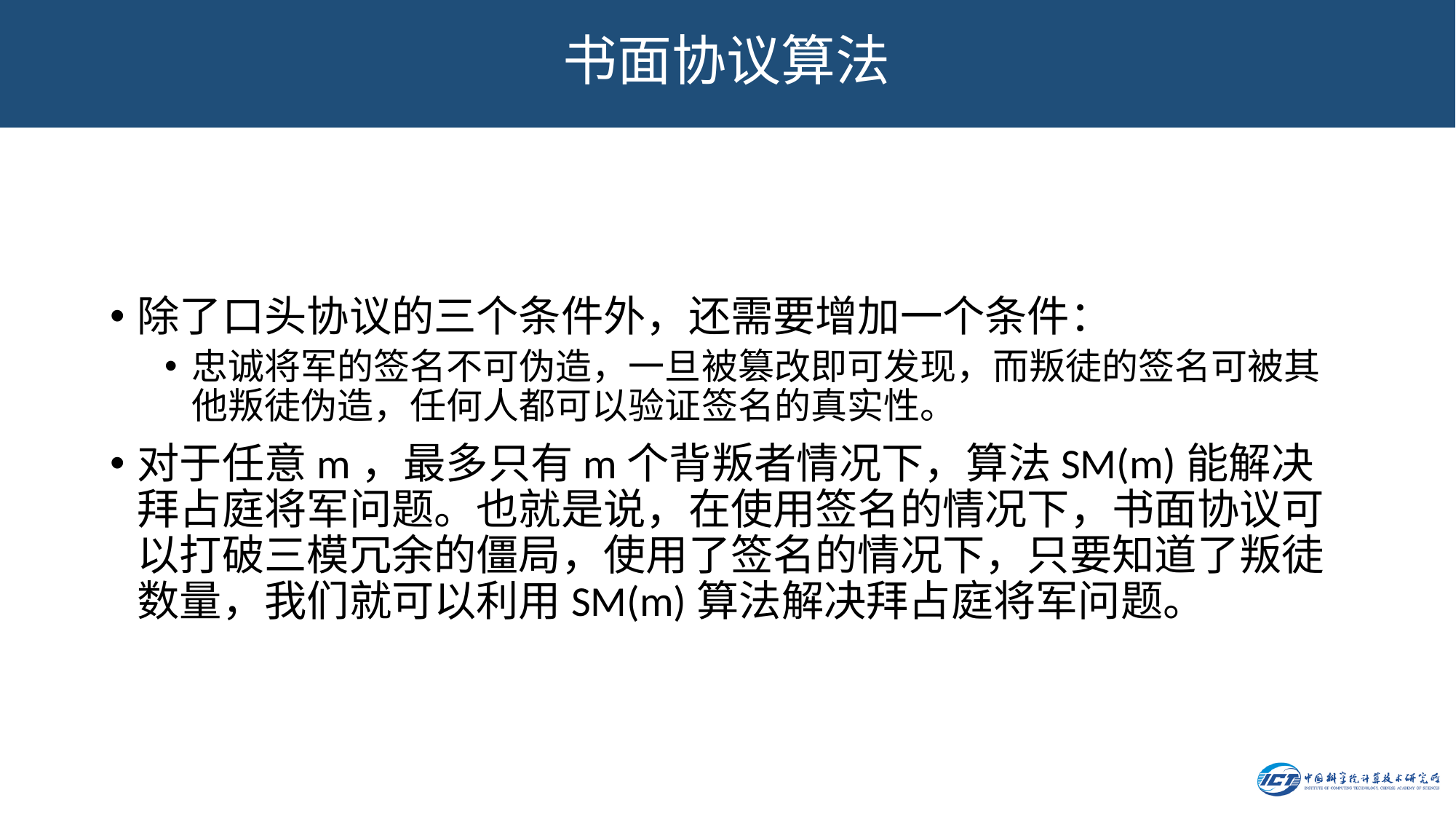

# 书面协议算法

除了口头协议的三个条件外，还需要增加一个条件：
忠诚将军的签名不可伪造，一旦被篡改即可发现，而叛徒的签名可被其他叛徒伪造，任何人都可以验证签名的真实性。
对于任意m，最多只有m个背叛者情况下，算法SM(m)能解决拜占庭将军问题。也就是说，在使用签名的情况下，书面协议可以打破三模冗余的僵局，使用了签名的情况下，只要知道了叛徒数量，我们就可以利用SM(m)算法解决拜占庭将军问题。